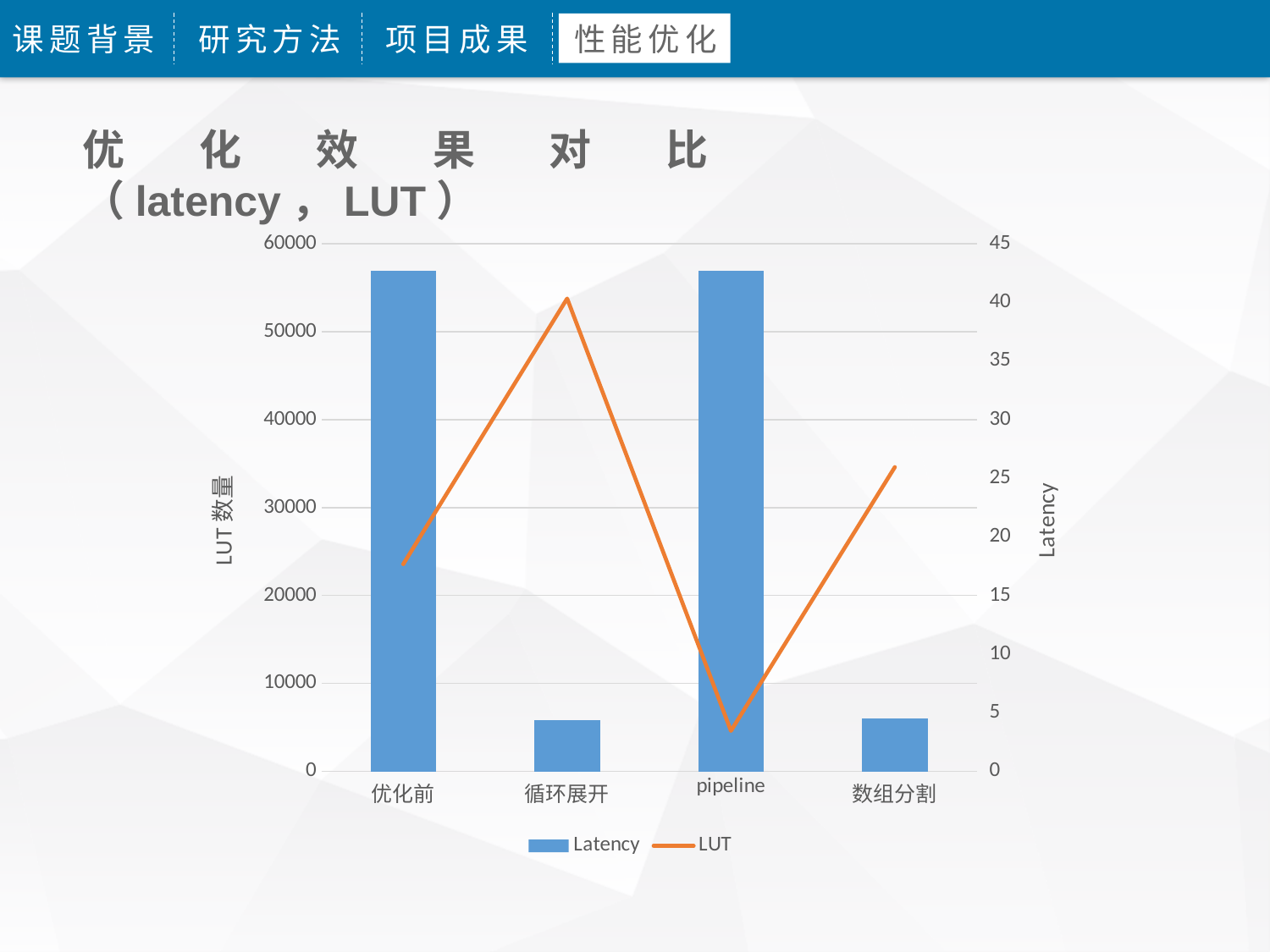

课题背景
研究方法
项目成果
性能优化

优化效果对比（latency，LUT）

### Chart

| Category | Latency | LUT |
|---|---|---|
| 优化前 | 42.7 | 23555.0 |
| 循环展开 | 4.4 | 53751.0 |
| pipeline | 42.7 | 4611.0 |
| 数组分割 | 4.5 | 34594.0 |